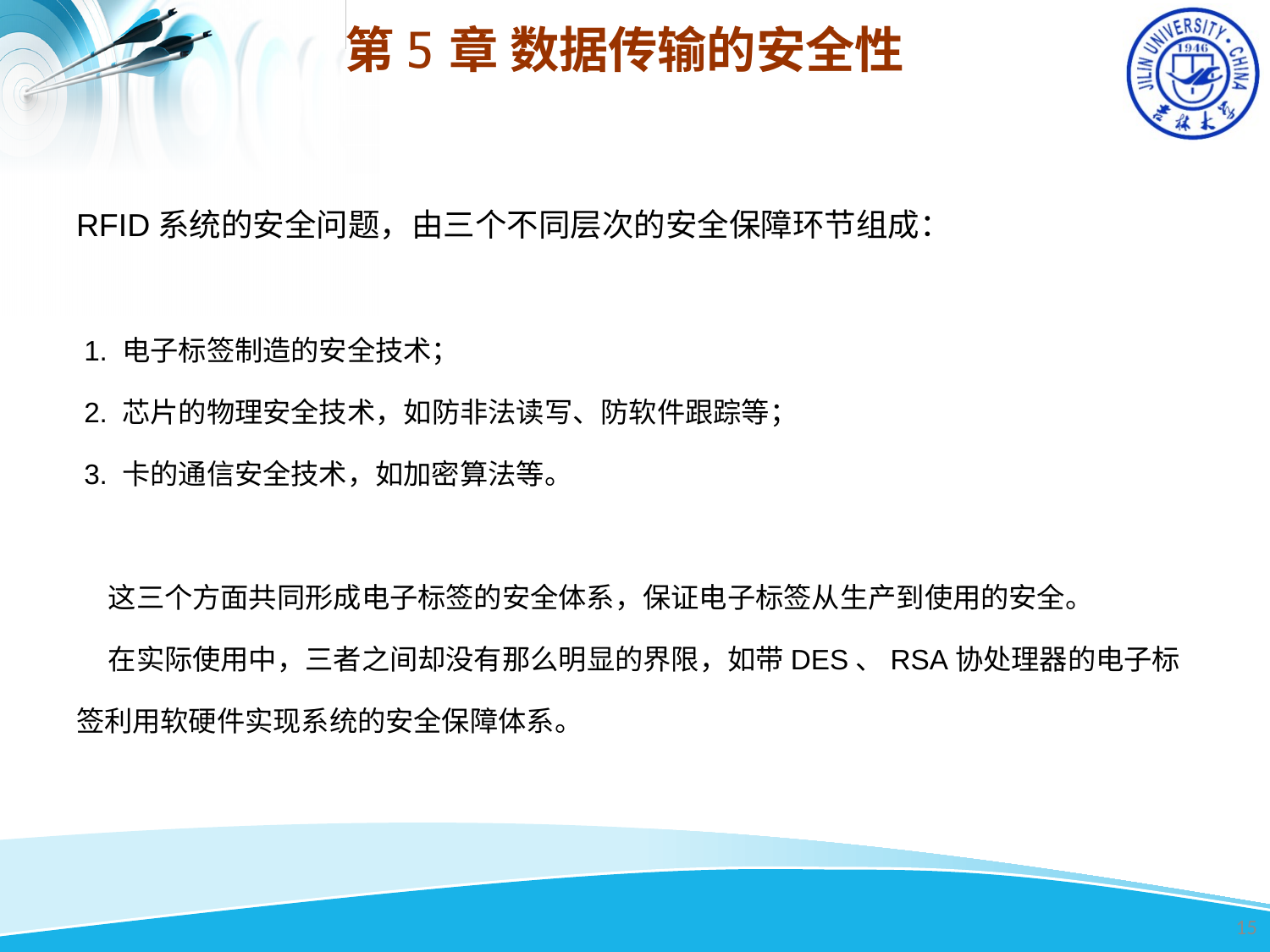

第5章 数据传输的安全性
RFID系统的安全问题，由三个不同层次的安全保障环节组成：

 1. 电子标签制造的安全技术；
 2. 芯片的物理安全技术，如防非法读写、防软件跟踪等；
 3. 卡的通信安全技术，如加密算法等。

    这三个方面共同形成电子标签的安全体系，保证电子标签从生产到使用的安全。
    在实际使用中，三者之间却没有那么明显的界限，如带DES、RSA协处理器的电子标签利用软硬件实现系统的安全保障体系。
15